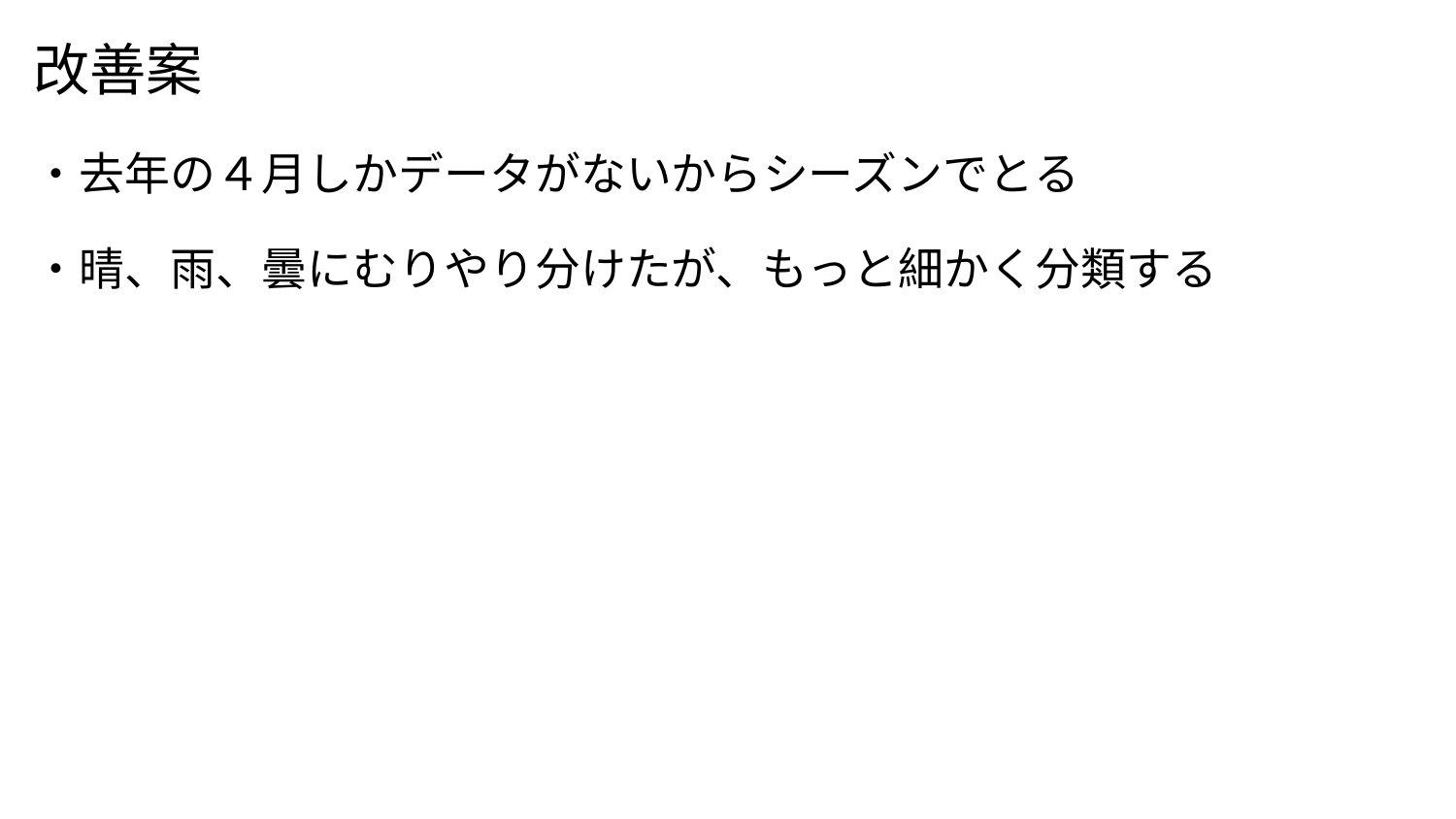

# 改善案
・去年の４月しかデータがないからシーズンでとる
・晴、雨、曇にむりやり分けたが、もっと細かく分類する